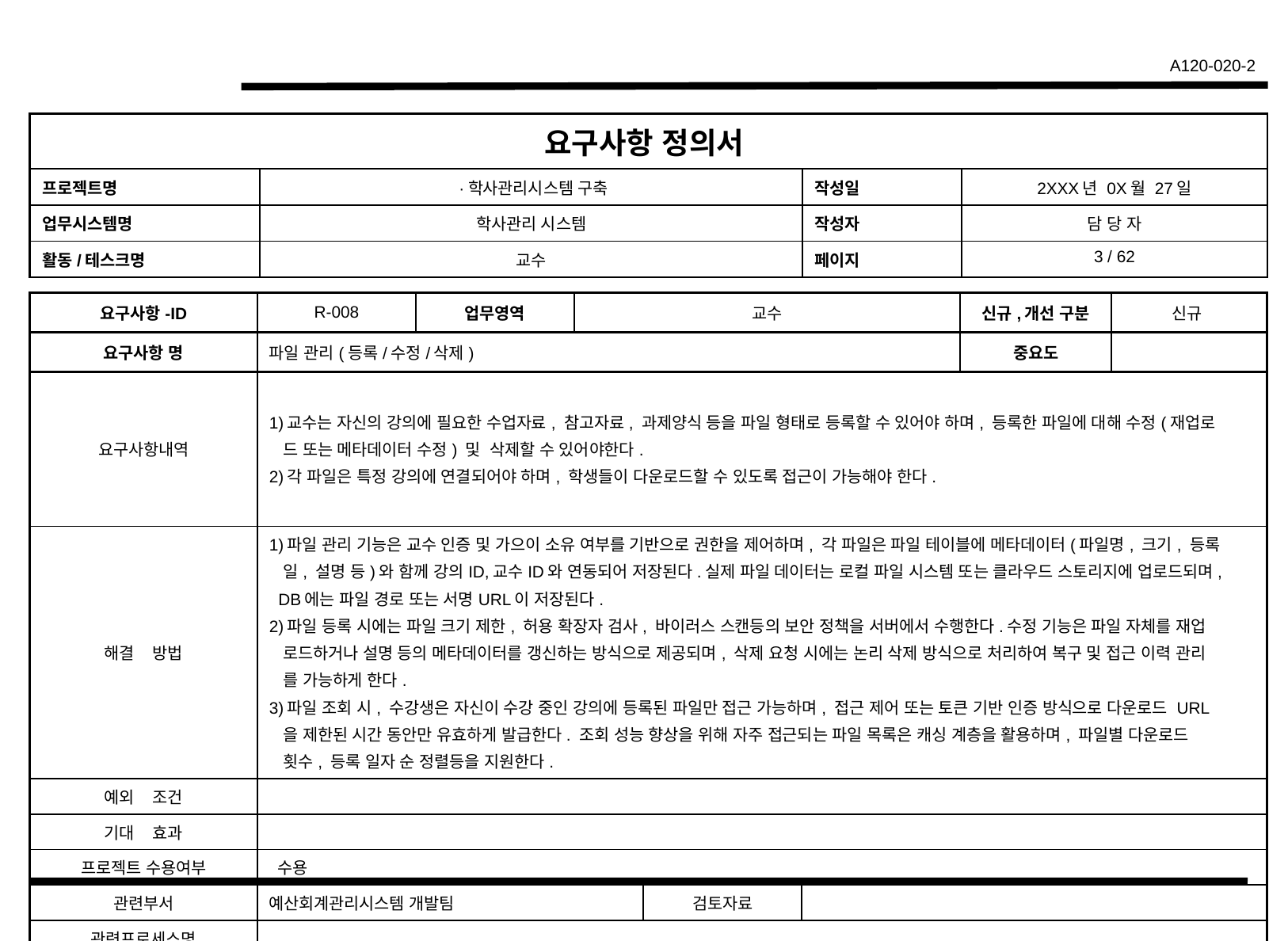

| 요구사항 정의서 |  |  |  |
| --- | --- | --- | --- |
| 프로젝트명 | ·학사관리시스템 구축 | 작성일 | 2XXX년 0X월 27일 |
| 업무시스템명 | 학사관리 시스템 | 작성자 | 담 당 자 |
| 활동/테스크명 | 교수 | 페이지 | 3 / 62 |
| 요구사항-ID | R-008 | 업무영역 | 교수 |  |  | 신규,개선 구분 | 신규 |
| --- | --- | --- | --- | --- | --- | --- | --- |
| 요구사항 명 | 파일 관리(등록/수정/삭제) |  |  |  |  | 중요도 |  |
| 요구사항내역 | 1)교수는 자신의 강의에 필요한 수업자료, 참고자료, 과제양식 등을 파일 형태로 등록할 수 있어야 하며, 등록한 파일에 대해 수정(재업로 드 또는 메타데이터 수정) 및 삭제할 수 있어야한다. 2)각 파일은 특정 강의에 연결되어야 하며, 학생들이 다운로드할 수 있도록 접근이 가능해야 한다. |  |  |  |  |  |  |
| 해결 방법 | 1)파일 관리 기능은 교수 인증 및 가으이 소유 여부를 기반으로 권한을 제어하며, 각 파일은 파일 테이블에 메타데이터(파일명, 크기, 등록 일, 설명 등)와 함께 강의ID,교수ID와 연동되어 저장된다.실제 파일 데이터는 로컬 파일 시스템 또는 클라우드 스토리지에 업로드되며, DB에는 파일 경로 또는 서명URL이 저장된다. 2)파일 등록 시에는 파일 크기 제한, 허용 확장자 검사, 바이러스 스캔등의 보안 정책을 서버에서 수행한다.수정 기능은 파일 자체를 재업 로드하거나 설명 등의 메타데이터를 갱신하는 방식으로 제공되며, 삭제 요청 시에는 논리 삭제 방식으로 처리하여 복구 및 접근 이력 관리 를 가능하게 한다. 3)파일 조회 시, 수강생은 자신이 수강 중인 강의에 등록된 파일만 접근 가능하며, 접근 제어 또는 토큰 기반 인증 방식으로 다운로드 URL 을 제한된 시간 동안만 유효하게 발급한다. 조회 성능 향상을 위해 자주 접근되는 파일 목록은 캐싱 계층을 활용하며, 파일별 다운로드 횟수, 등록 일자 순 정렬등을 지원한다. |  |  |  |  |  |  |
| 예외 조건 |  |  |  |  |  |  |  |
| 기대 효과 |  |  |  |  |  |  |  |
| 프로젝트 수용여부 | 수용 |  |  |  |  |  |  |
| 관련부서 | 예산회계관리시스템 개발팀 |  |  | 검토자료 |  |  |  |
| 관련프로세스명 |  |  |  |  |  |  |  |
|  |  |  |  |  |  |  |  |
|  |  |  |  |  |  |  |  |
|  |  |  |  |  |  |  |  |
|  |  |  |  |  |  |  |  |
|  |  |  |  |  |  |  |  |
|  |  |  |  |  |  |  |  |
|  |  |  |  |  |  |  |  |
|  |  |  |  |  |  |  |  |
|  |  |  |  |  |  |  |  |
|  |  |  |  |  |  |  |  |
|  |  |  |  |  |  |  |  |
|  |  |  |  |  |  |  |  |
|  |  |  |  |  |  |  |  |
|  |  |  |  |  |  |  |  |
|  |  |  |  |  |  |  |  |
|  |  |  |  |  |  |  |  |